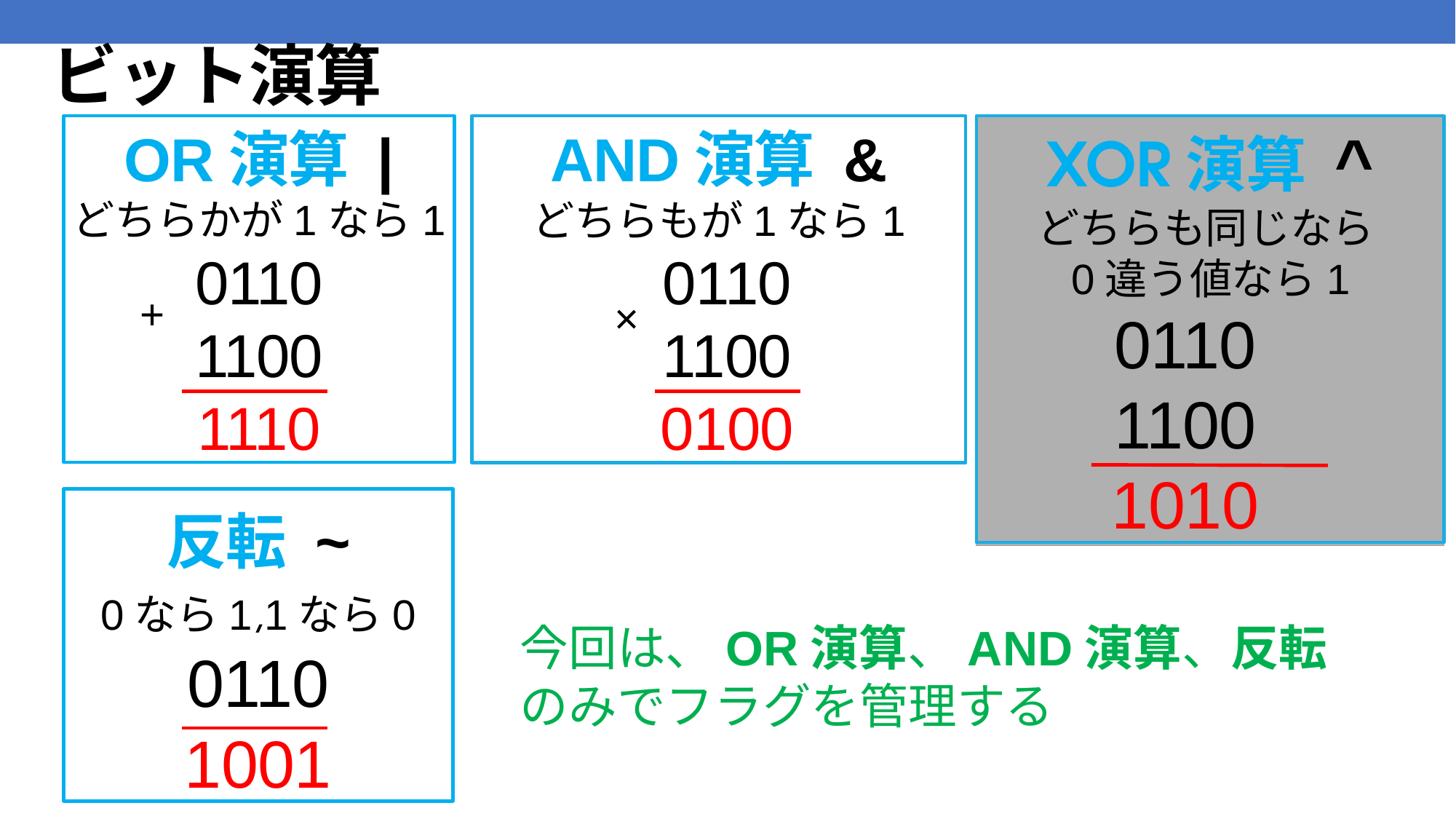

# ビット演算
OR演算 |
どちらかが1なら1
0110
1100
1110
AND演算 &
どちらもが1なら1
0110
1100
0100

XOR演算 ^
どちらも同じなら0違う値なら1
0110
1100
1010
+
×
反転 ~
0なら1,1なら0
0110
1001
今回は、OR演算、AND演算、反転のみでフラグを管理する